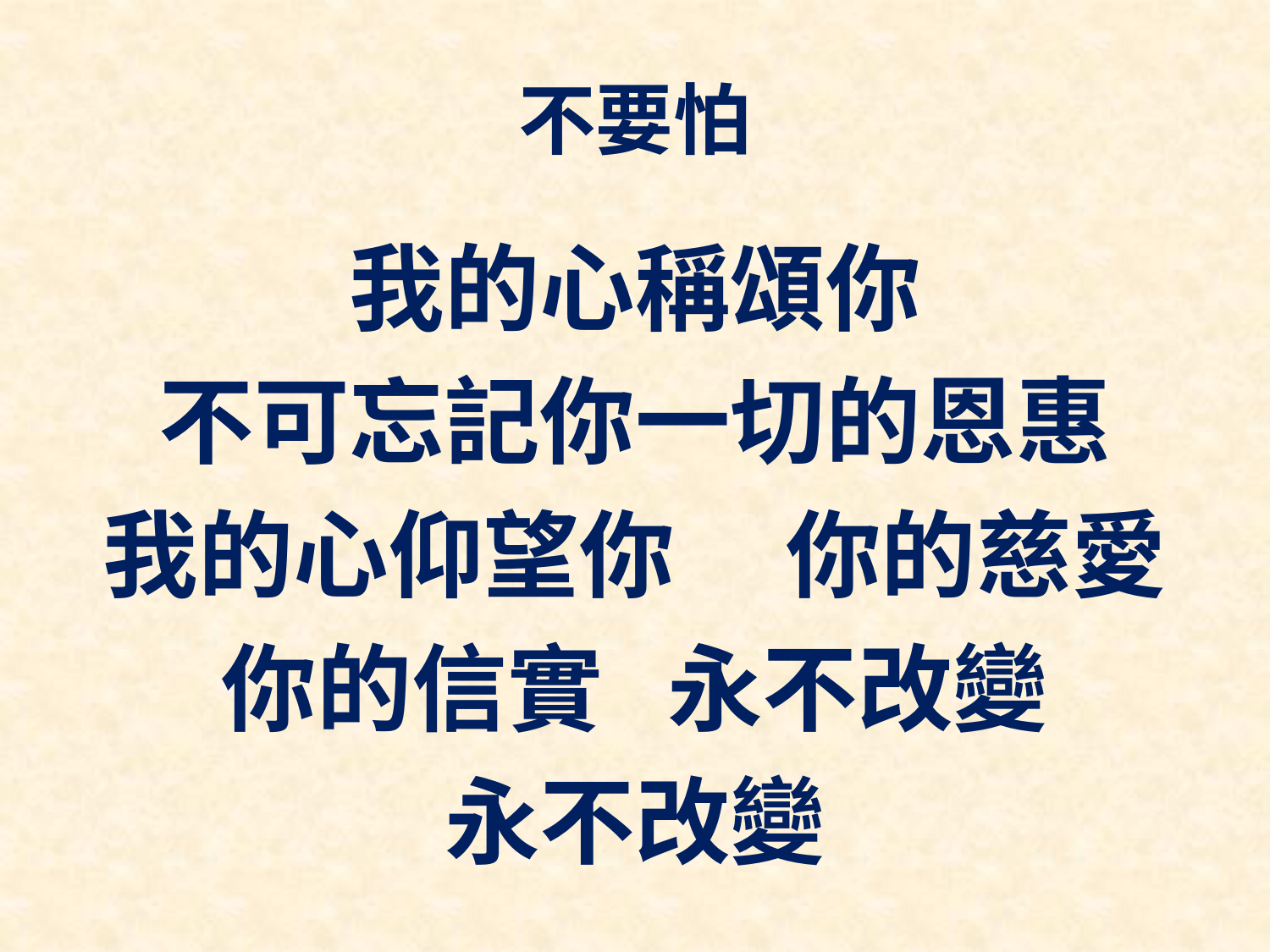

# 不要怕
我的心稱頌你
不可忘記你一切的恩惠
我的心仰望你	你的慈愛
你的信實   永不改變
永不改變